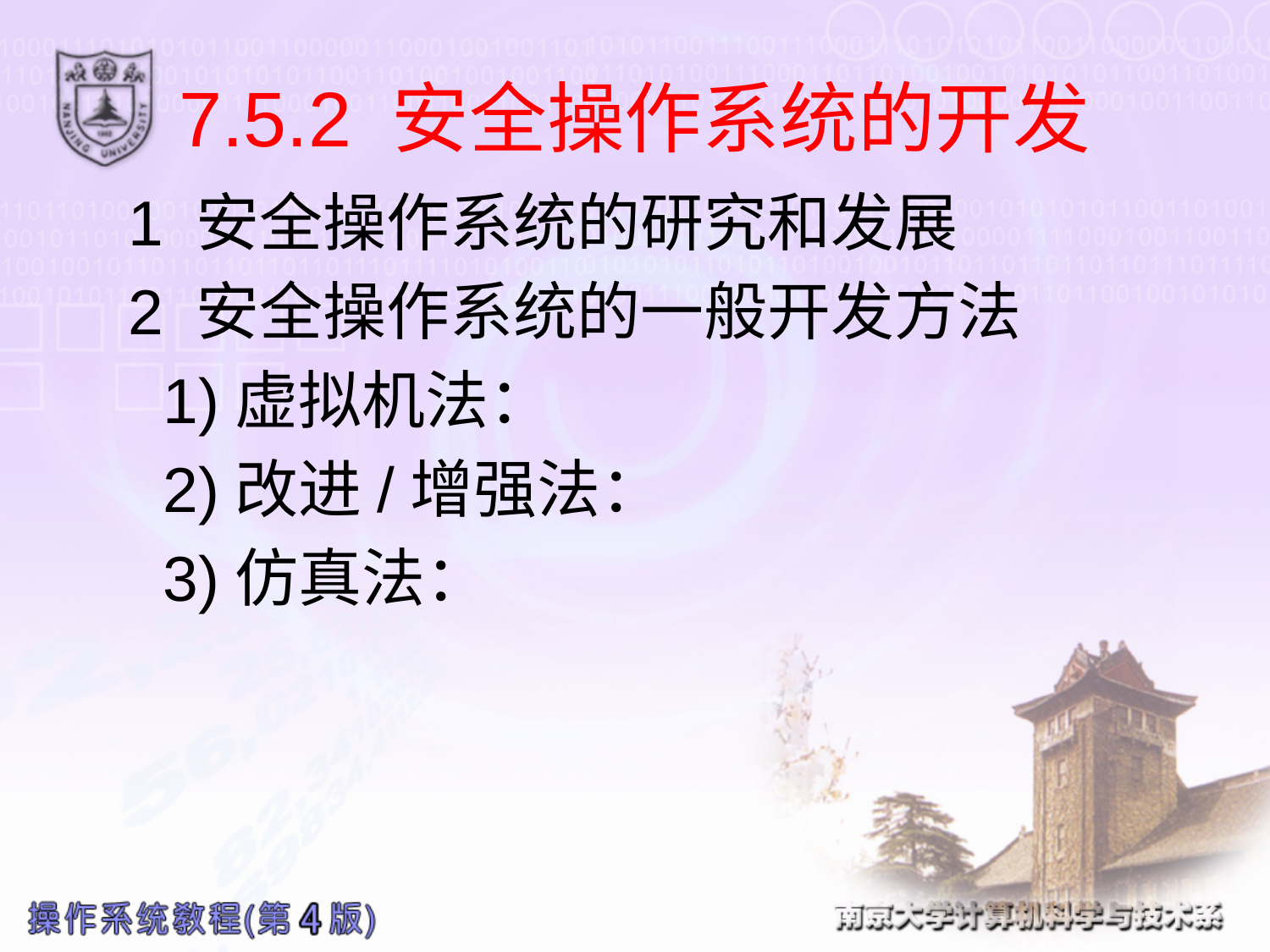

# 7.5.2 安全操作系统的开发
1 安全操作系统的研究和发展
2 安全操作系统的一般开发方法
  1)虚拟机法：
  2)改进/增强法：
  3)仿真法：